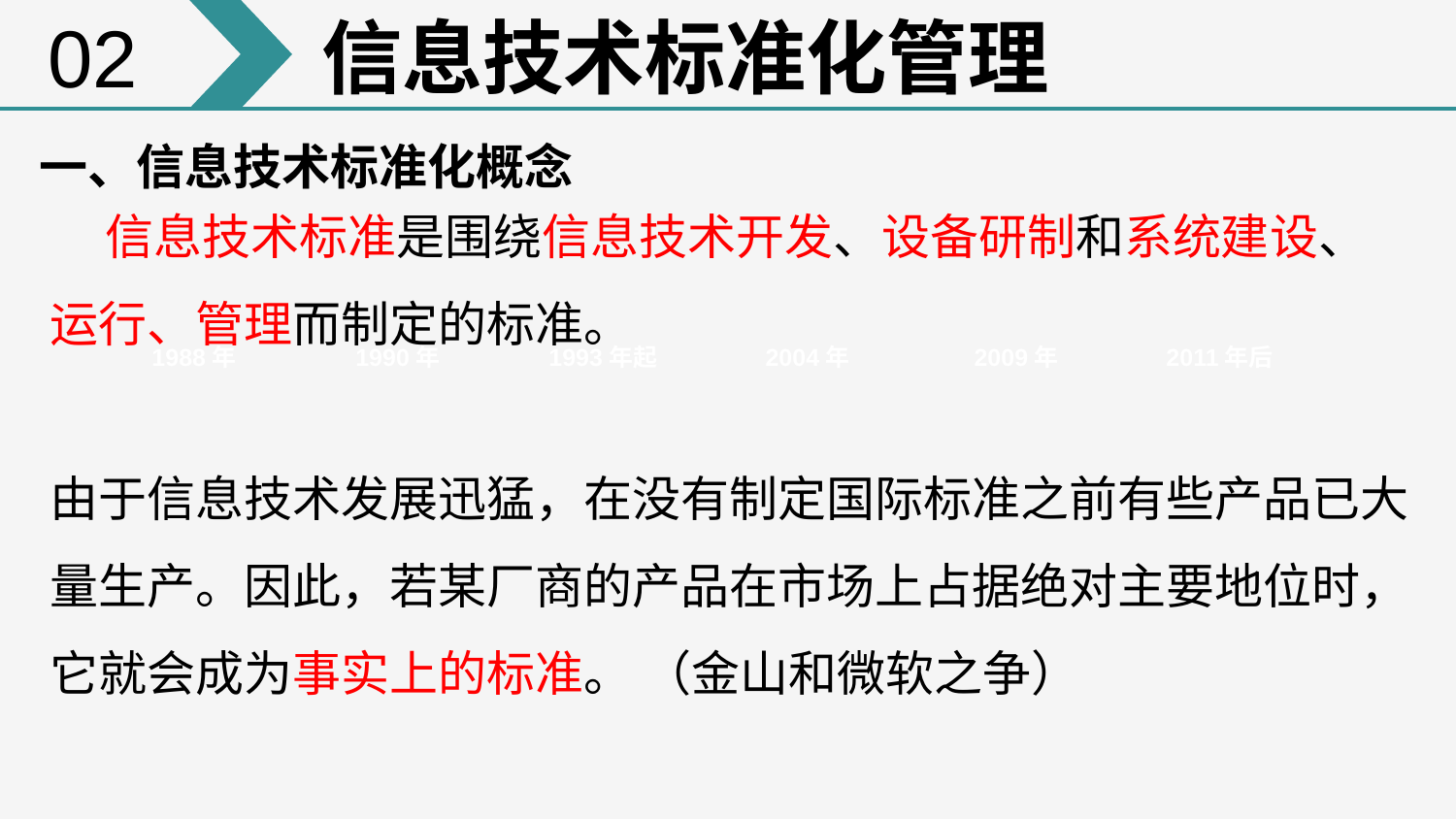

02
信息技术标准化管理

    信息技术标准是围绕信息技术开发、设备研制和系统建设、运行、管理而制定的标准。

由于信息技术发展迅猛，在没有制定国际标准之前有些产品已大量生产。因此，若某厂商的产品在市场上占据绝对主要地位时，它就会成为事实上的标准。 （金山和微软之争）
一、信息技术标准化概念
1988年
1990年
1993年起
2004年
2009年
2011年后